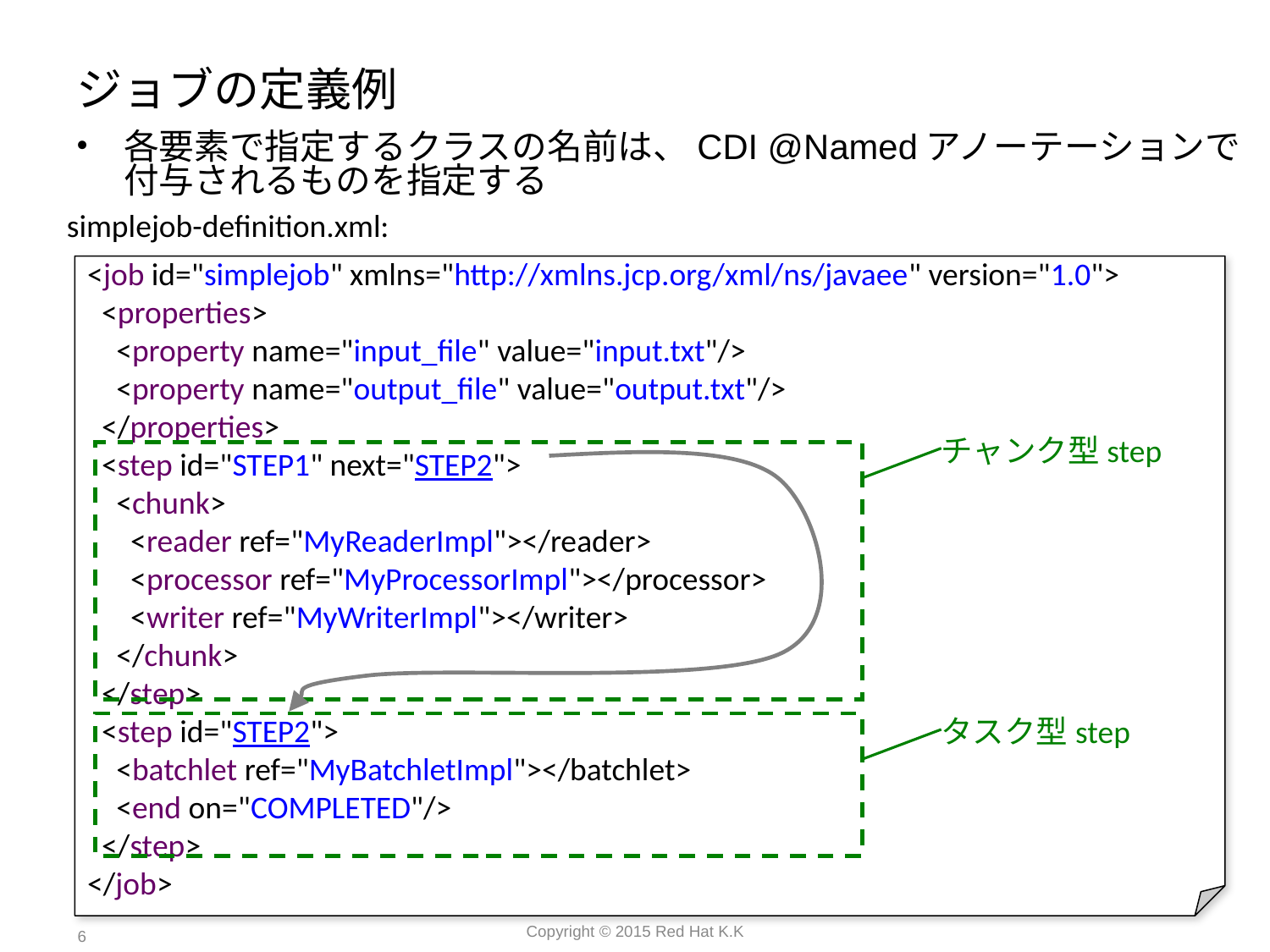

# ジョブの定義例
各要素で指定するクラスの名前は、CDI @Namedアノーテーションで付与されるものを指定する
simplejob-definition.xml:
<job id="simplejob" xmlns="http://xmlns.jcp.org/xml/ns/javaee" version="1.0">
  <properties>
    <property name="input_file" value="input.txt"/>
    <property name="output_file" value="output.txt"/>
  </properties>
  <step id="STEP1" next="STEP2">
    <chunk>
      <reader ref="MyReaderImpl"></reader>
      <processor ref="MyProcessorImpl"></processor>
      <writer ref="MyWriterImpl"></writer>
    </chunk>
  </step>
  <step id="STEP2">
    <batchlet ref="MyBatchletImpl"></batchlet>
    <end on="COMPLETED"/>
  </step>
</job>
チャンク型step

タスク型step

6
Copyright © 2015 Red Hat K.K